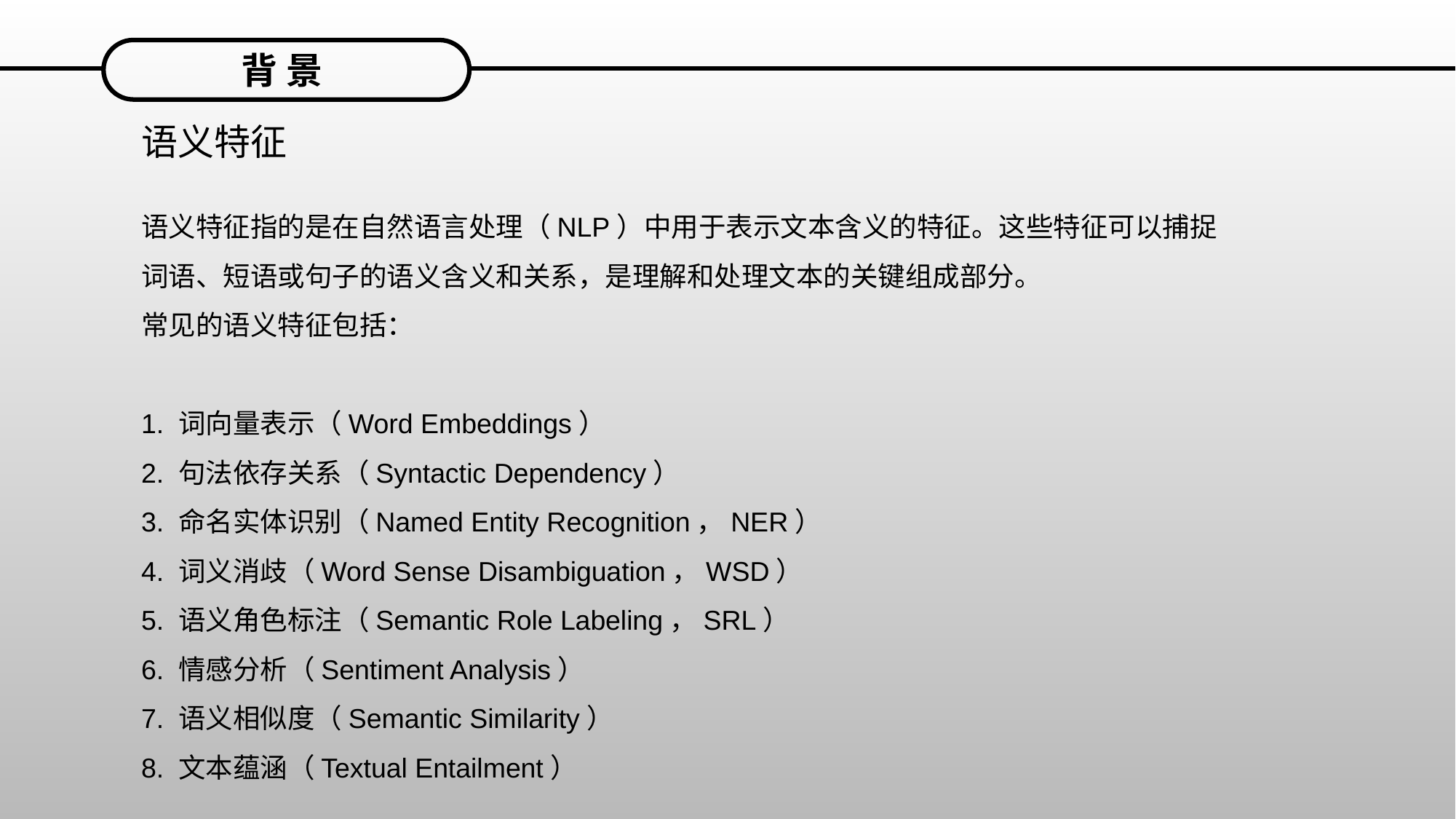

背 景
语义特征

语义特征指的是在自然语言处理（NLP）中用于表示文本含义的特征。这些特征可以捕捉词语、短语或句子的语义含义和关系，是理解和处理文本的关键组成部分。
常见的语义特征包括：

1. 词向量表示（Word Embeddings）
2. 句法依存关系（Syntactic Dependency）
3. 命名实体识别（Named Entity Recognition，NER）
4. 词义消歧（Word Sense Disambiguation，WSD）
5. 语义角色标注（Semantic Role Labeling，SRL）
6. 情感分析（Sentiment Analysis）
7. 语义相似度（Semantic Similarity）
8. 文本蕴涵（Textual Entailment）